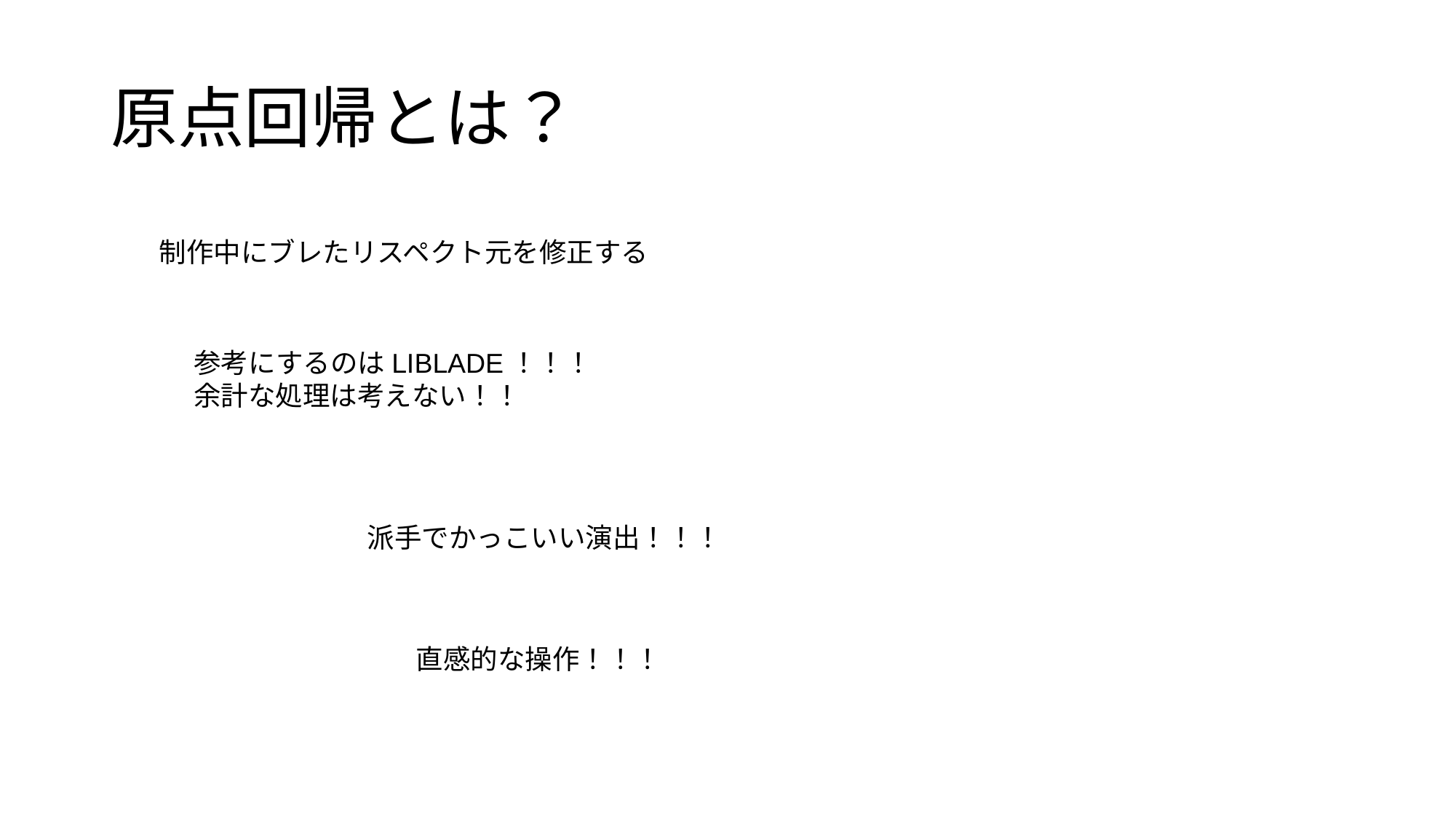

# 原点回帰とは？
制作中にブレたリスペクト元を修正する
参考にするのはLIBLADE！！！
余計な処理は考えない！！
派手でかっこいい演出！！！
直感的な操作！！！